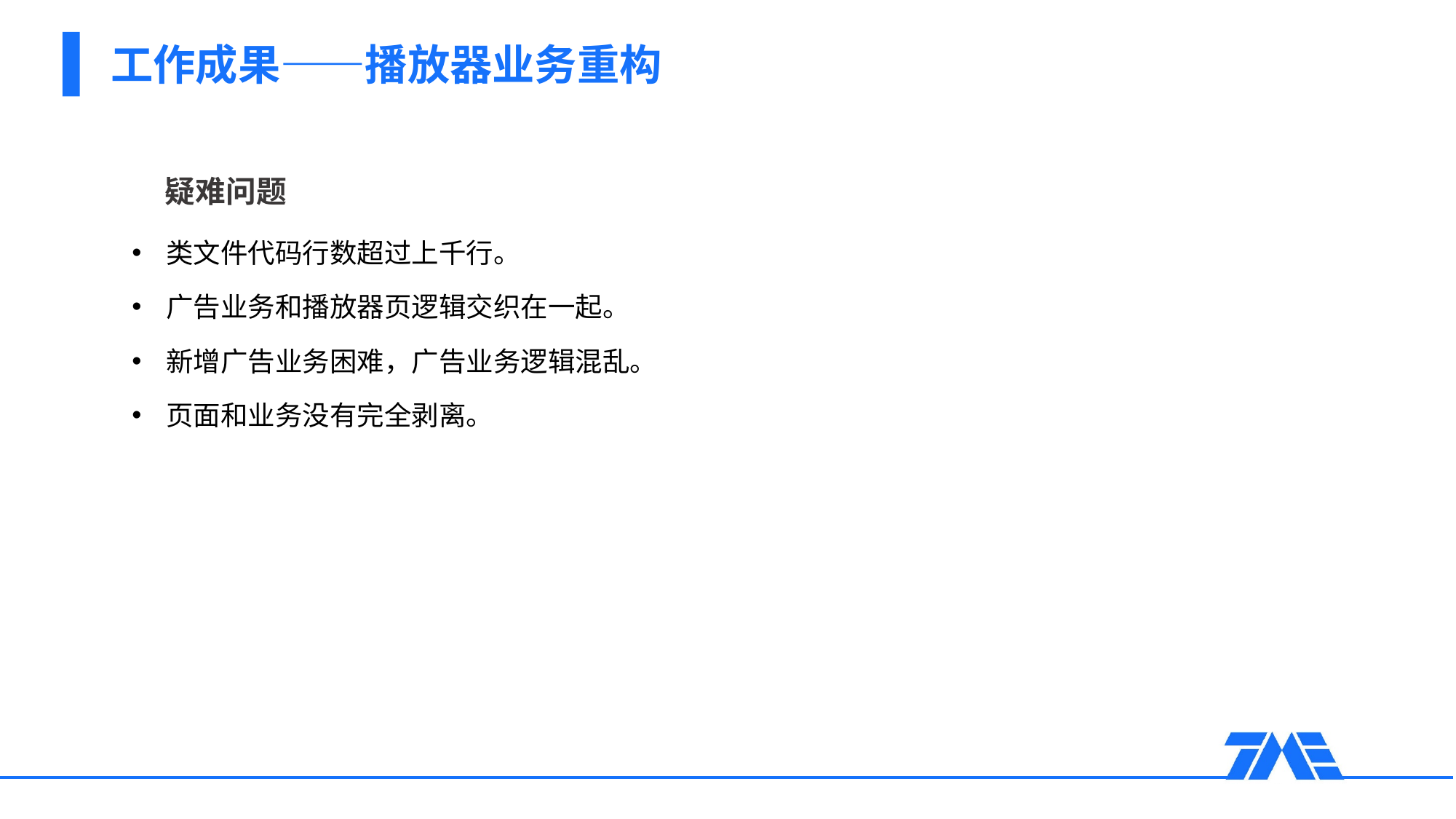

# 工作成果——播放器业务重构
类文件代码行数超过上千行。
广告业务和播放器页逻辑交织在一起。
新增广告业务困难，广告业务逻辑混乱。
页面和业务没有完全剥离。
    疑难问题